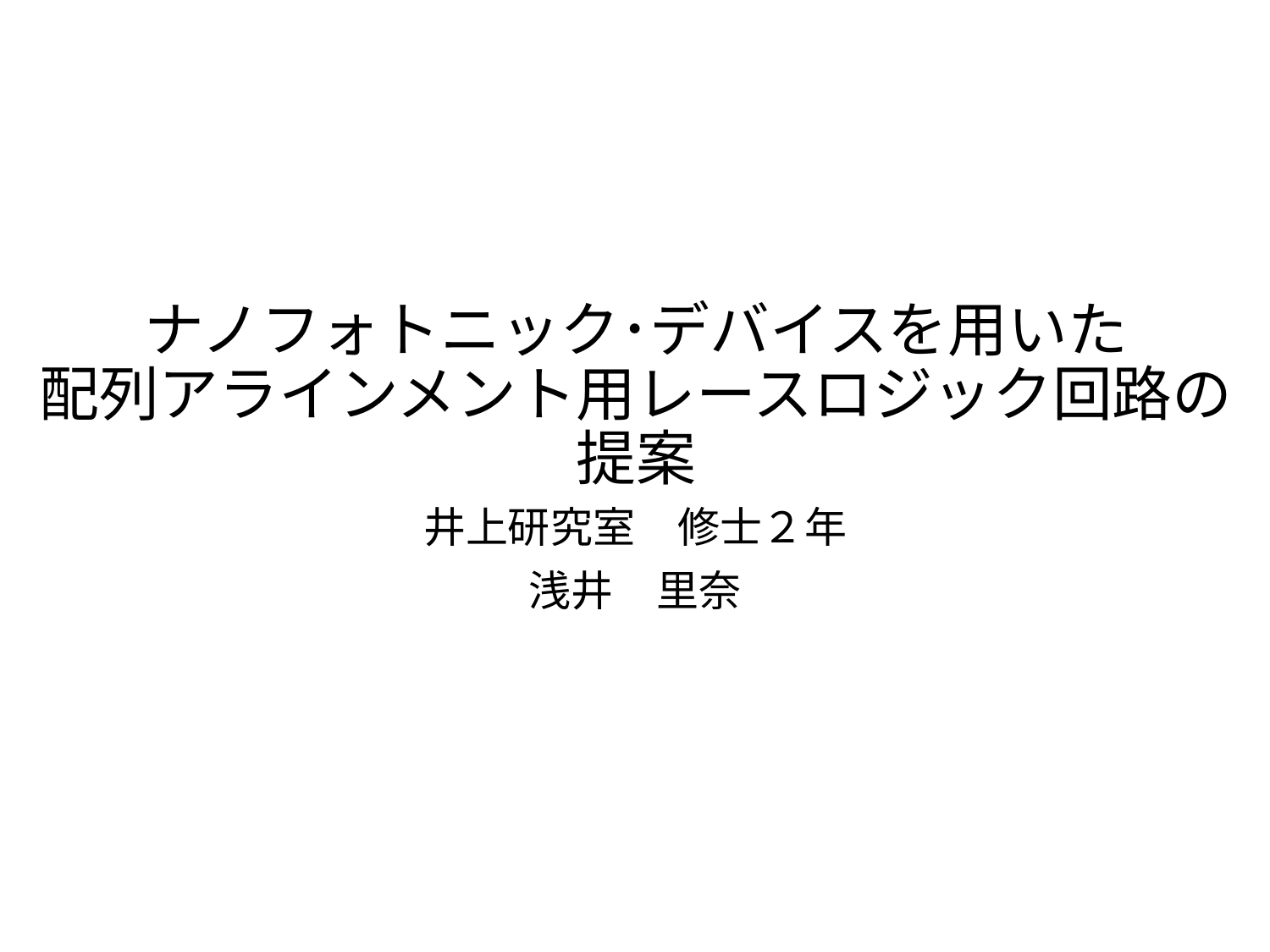

# ナノフォトニック･デバイスを用いた 配列アラインメント用レースロジック回路の提案
井上研究室　修士２年
浅井　里奈